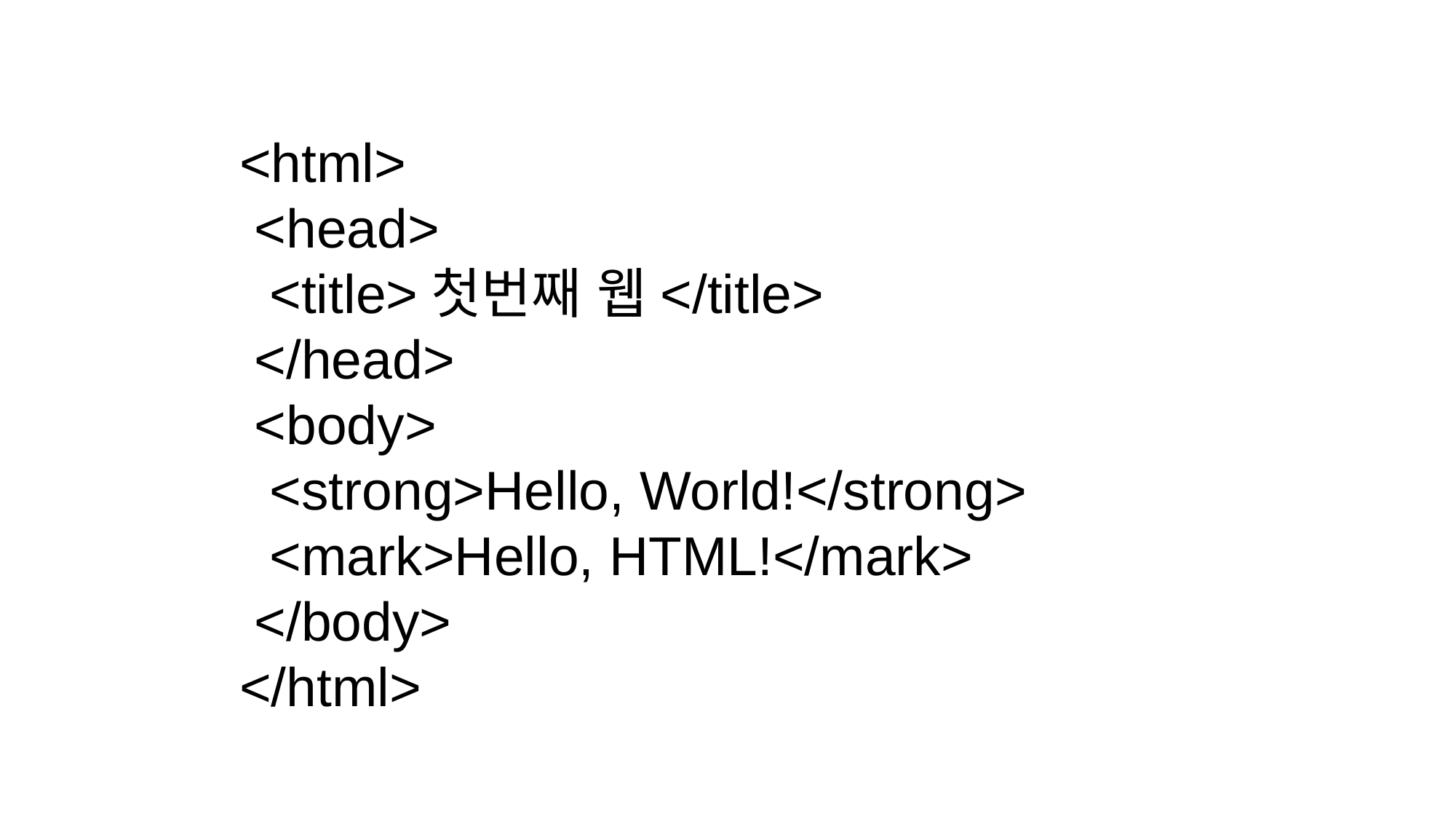

<html>
 <head>
  <title>첫번째 웹</title>
 </head>
 <body>
  <strong>Hello, World!</strong>
  <mark>Hello, HTML!</mark>
 </body>
</html>